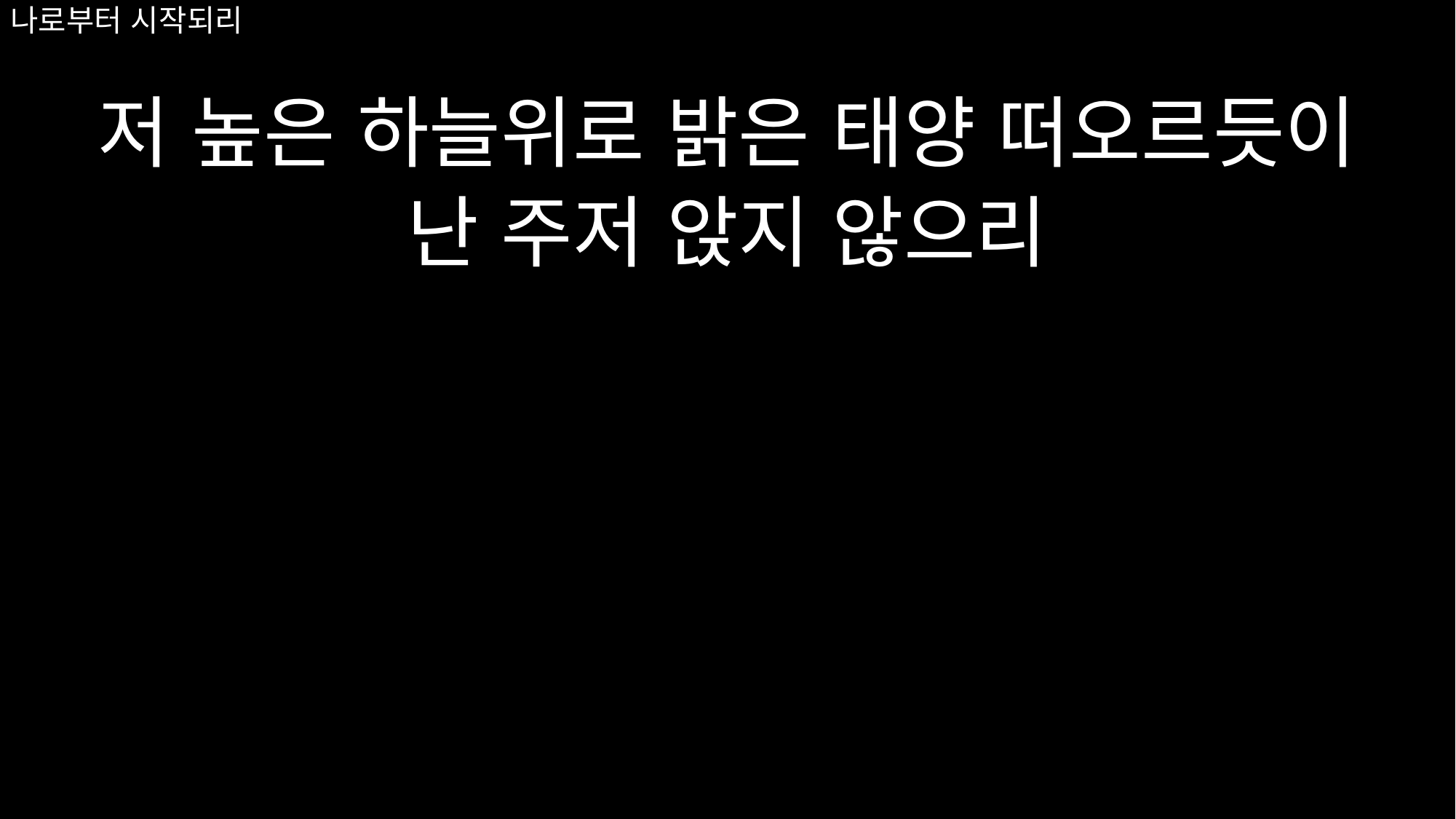

# 나로부터 시작되리
저 높은 하늘위로 밝은 태양 떠오르듯이
난 주저 앉지 않으리